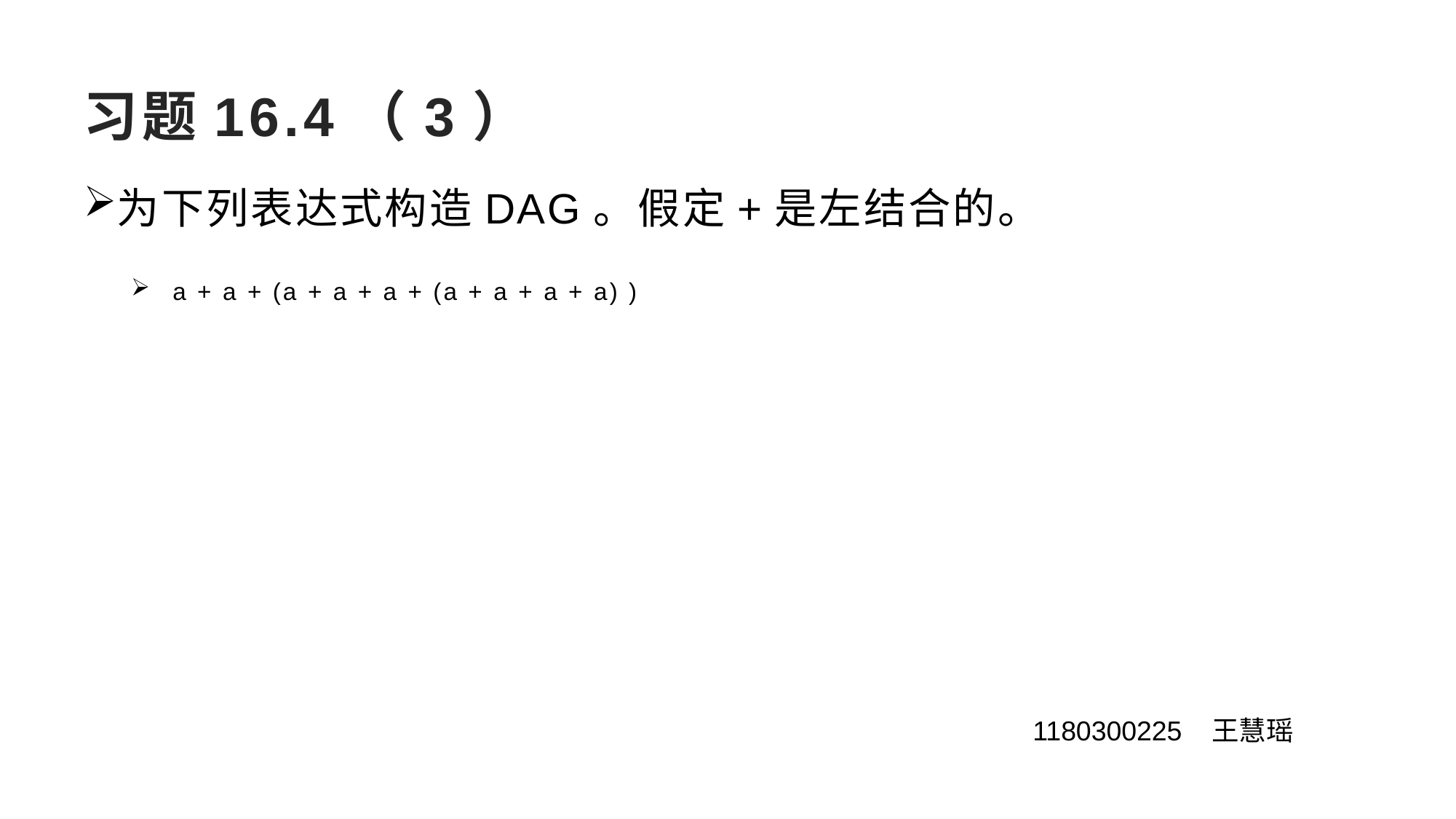

# 习题16.4（3）
为下列表达式构造DAG。假定+是左结合的。
 a + a + (a + a + a + (a + a + a + a) )
1180300225   王慧瑶